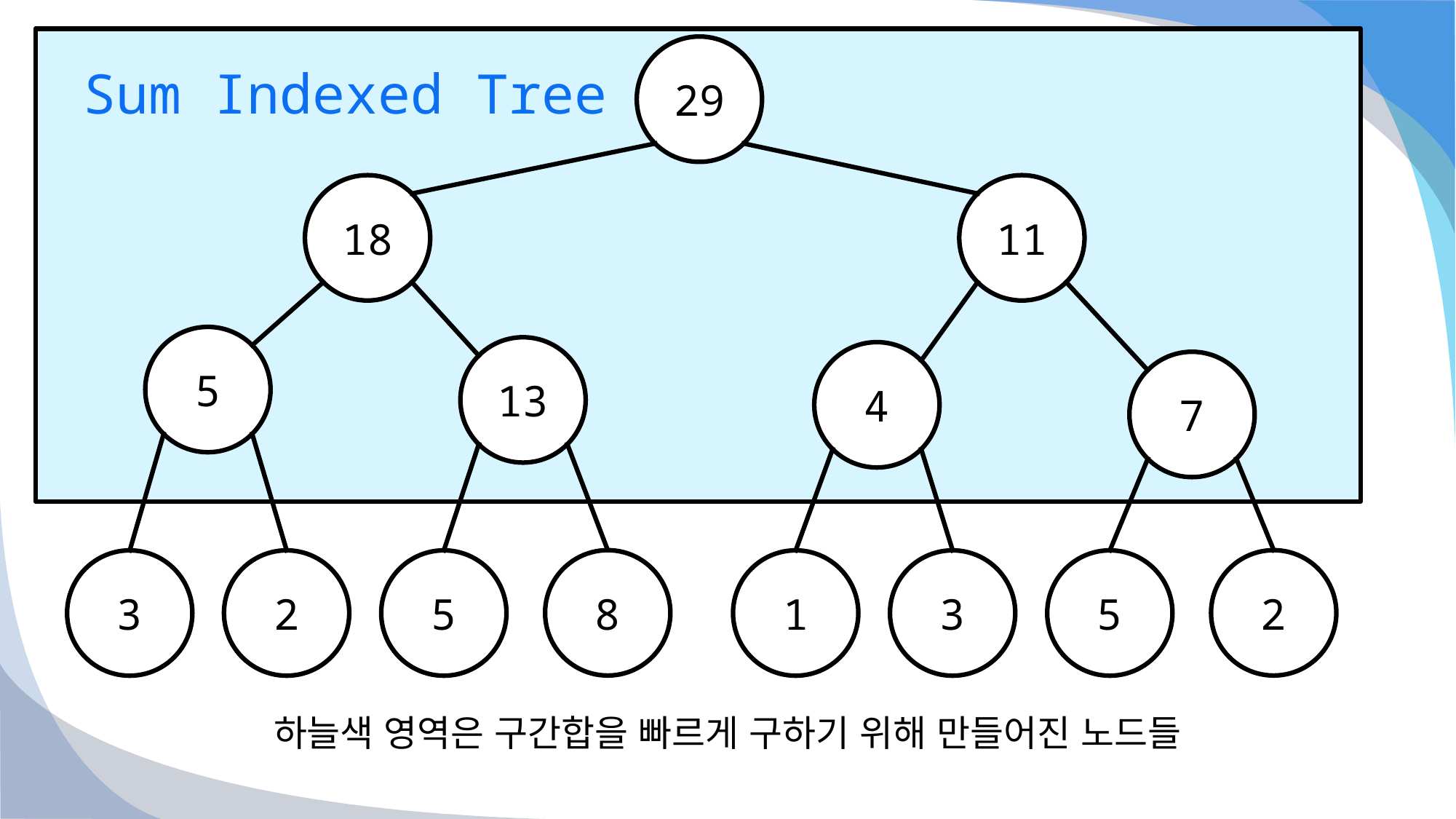

# Sum Indexed Tree
29
18
11
5
13
4
7
8
2
3
2
5
1
3
5
하늘색 영역은 구간합을 빠르게 구하기 위해 만들어진 노드들